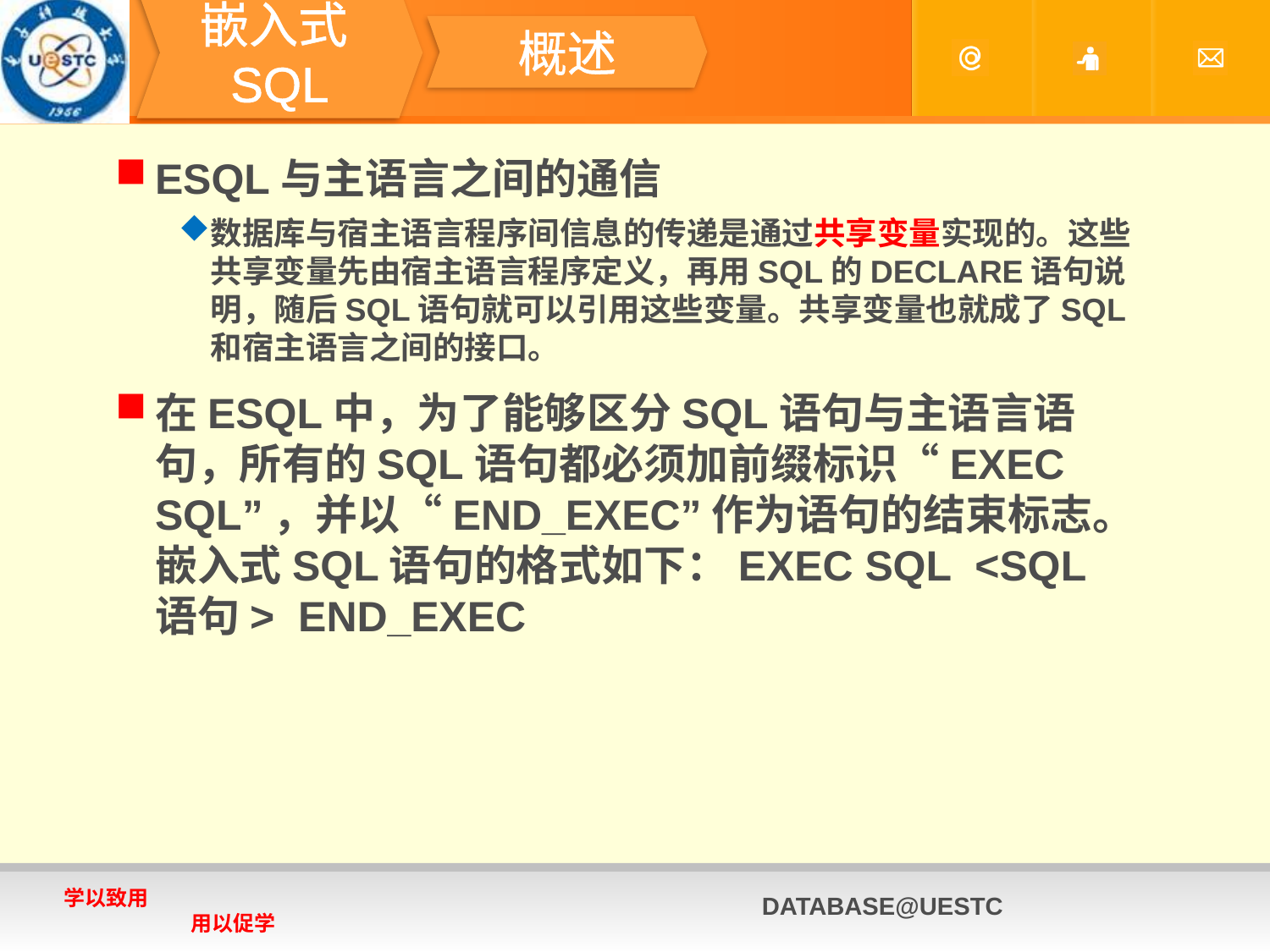

#
概述
嵌入式SQL
ESQL与主语言之间的通信
数据库与宿主语言程序间信息的传递是通过共享变量实现的。这些共享变量先由宿主语言程序定义，再用SQL的DECLARE语句说明，随后SQL语句就可以引用这些变量。共享变量也就成了SQL和宿主语言之间的接口。
在ESQL中，为了能够区分SQL语句与主语言语句，所有的SQL语句都必须加前缀标识“EXEC SQL”，并以“END_EXEC”作为语句的结束标志。嵌入式SQL语句的格式如下：EXEC SQL  <SQL语句>  END_EXEC